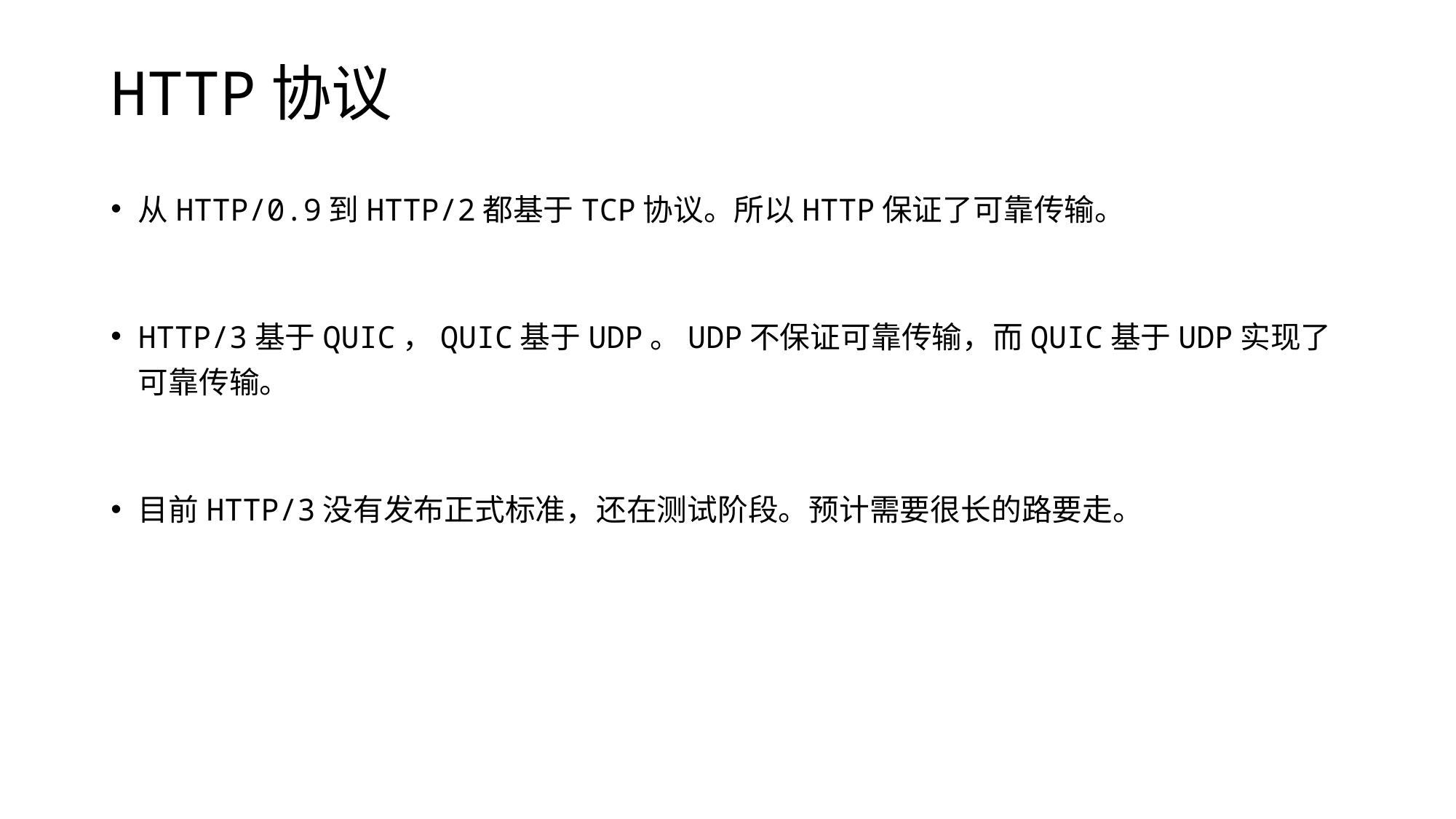

# HTTP协议
从HTTP/0.9到HTTP/2都基于TCP协议。所以HTTP保证了可靠传输。

HTTP/3基于QUIC，QUIC基于UDP。UDP不保证可靠传输，而QUIC基于UDP实现了可靠传输。

目前HTTP/3没有发布正式标准，还在测试阶段。预计需要很长的路要走。